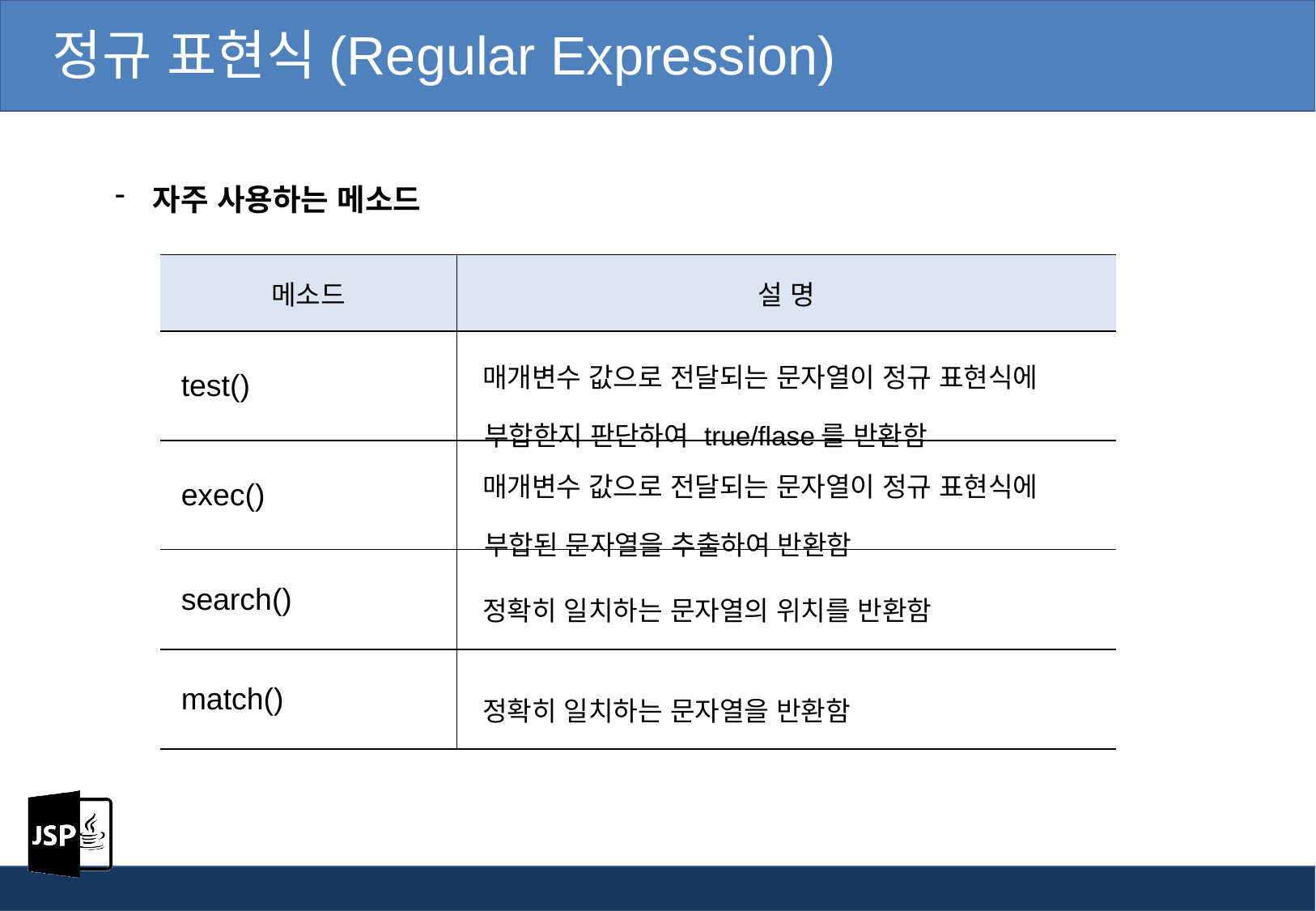

정규 표현식(Regular Expression)
자주 사용하는 메소드
| 메소드 | 설 명 |
| --- | --- |
| test() | 매개변수 값으로 전달되는 문자열이 정규 표현식에 부합한지 판단하여 true/flase를 반환함 |
| exec() | 매개변수 값으로 전달되는 문자열이 정규 표현식에 부합된 문자열을 추출하여 반환함 |
| search() | 정확히 일치하는 문자열의 위치를 반환함 |
| match() | 정확히 일치하는 문자열을 반환함 |